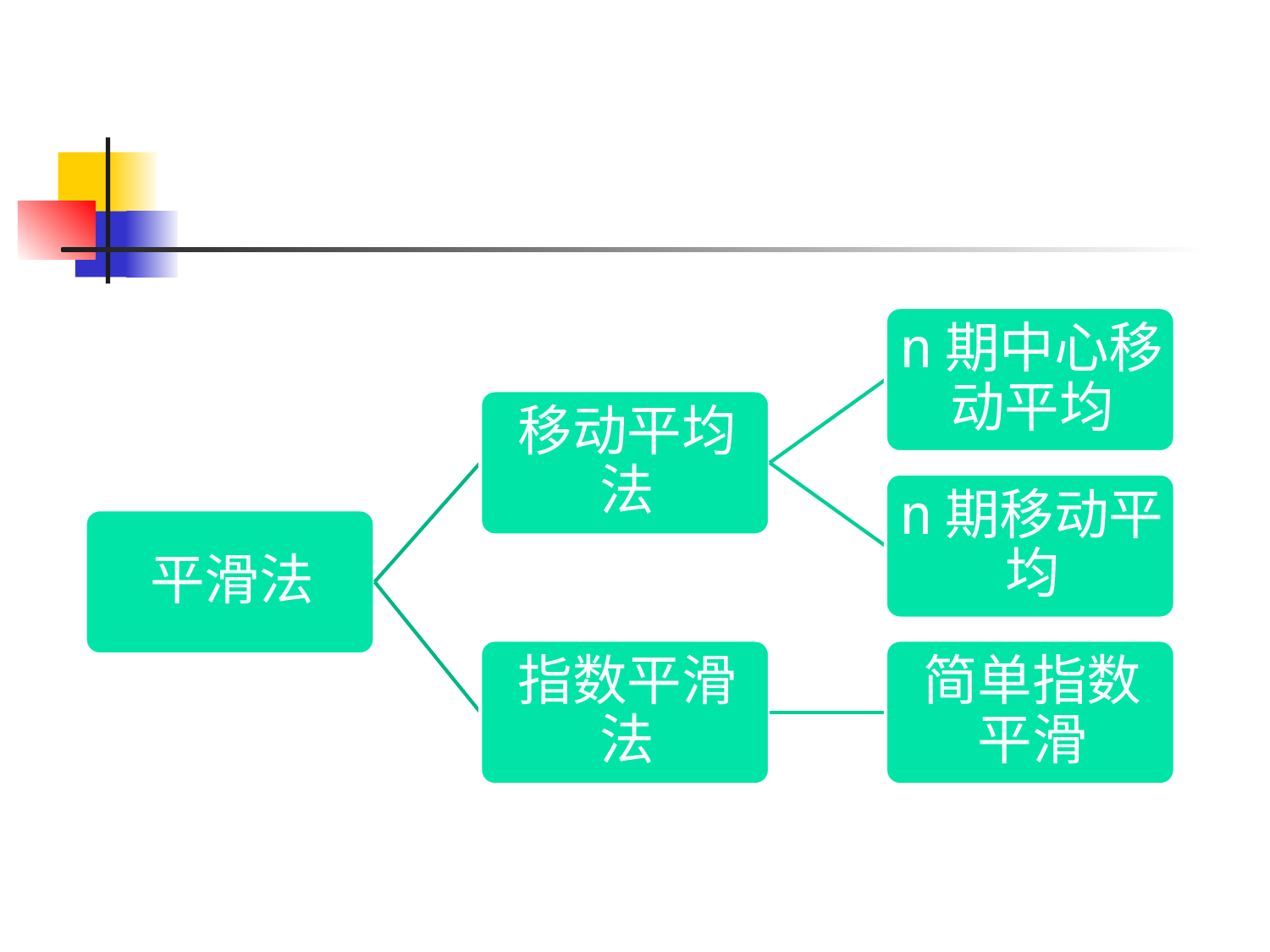

#
平滑法

移动平均法

n期中心移动平均

n期移动平均

指数平滑法

简单指数平滑